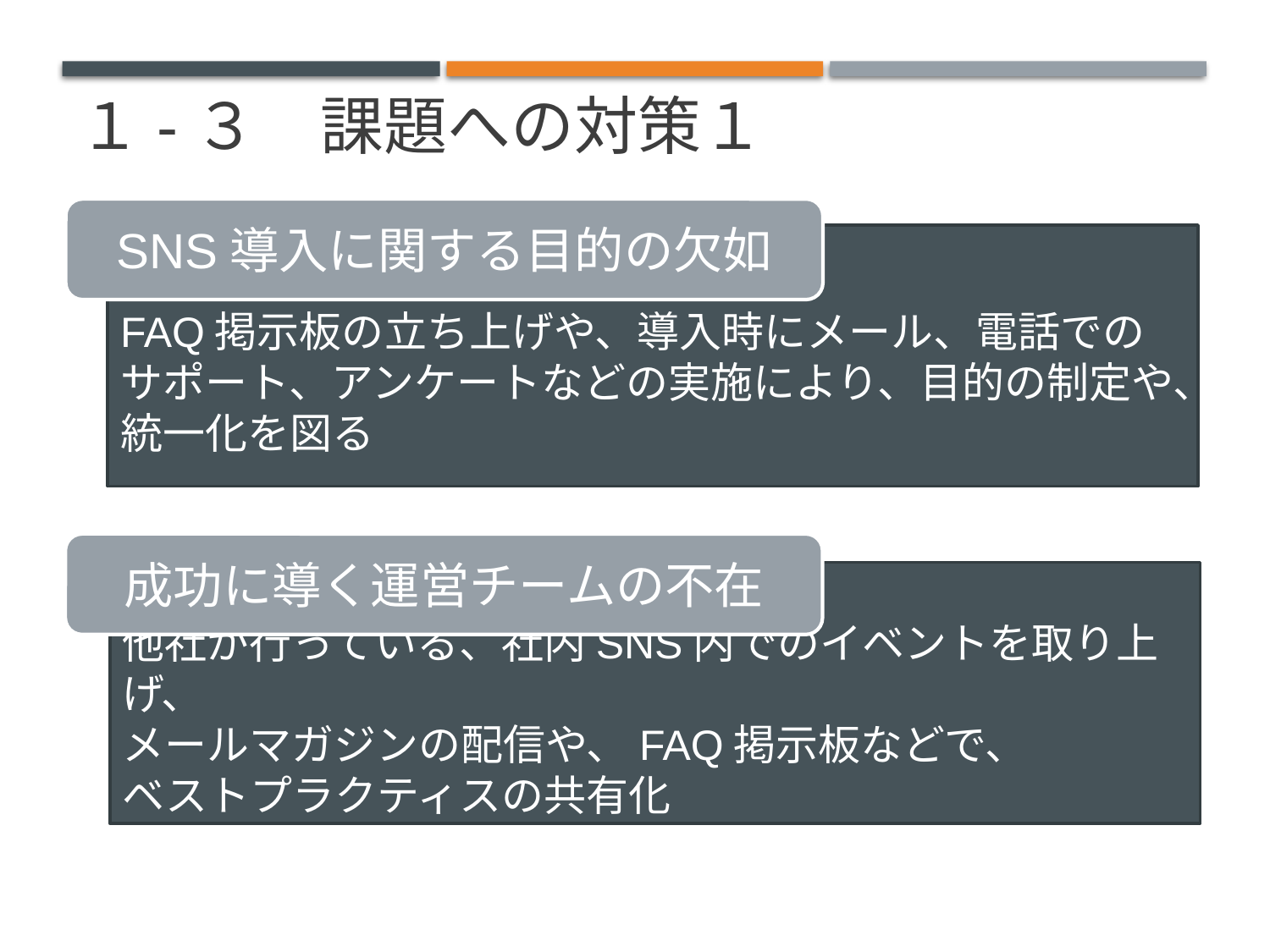

１-３　課題への対策１
SNS導入に関する目的の欠如

FAQ掲示板の立ち上げや、導入時にメール、電話での
サポート、アンケートなどの実施により、目的の制定や、
統一化を図る
成功に導く運営チームの不在

他社が行っている、社内SNS内でのイベントを取り上げ、
メールマガジンの配信や、FAQ掲示板などで、
ベストプラクティスの共有化